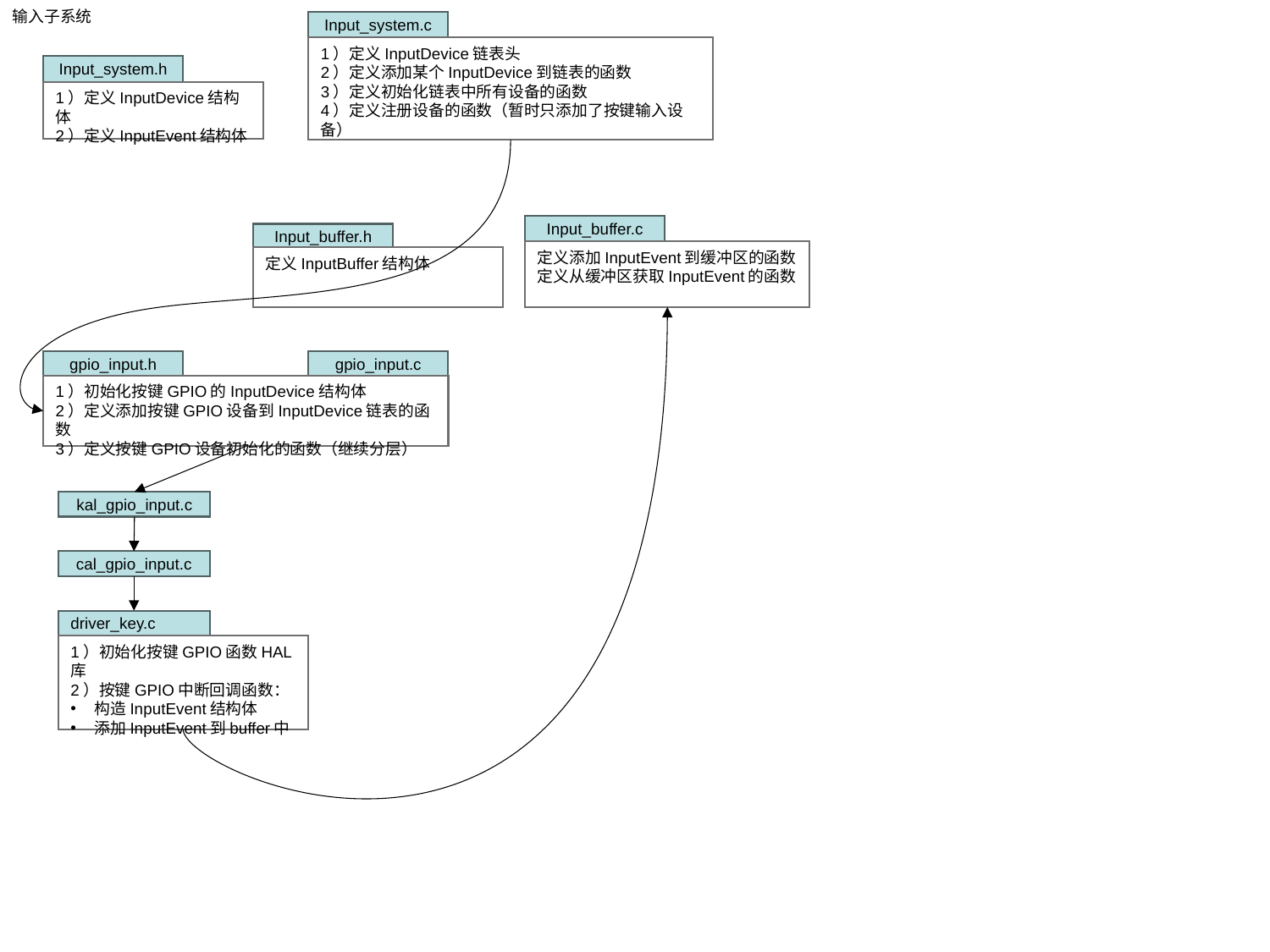

输入子系统
Input_system.c
1）定义InputDevice链表头
2）定义添加某个InputDevice到链表的函数
3）定义初始化链表中所有设备的函数
4）定义注册设备的函数（暂时只添加了按键输入设备）
Input_system.h
1）定义InputDevice结构体
2）定义InputEvent结构体
Input_buffer.c
定义添加InputEvent到缓冲区的函数
定义从缓冲区获取InputEvent的函数
Input_buffer.h
定义InputBuffer结构体
gpio_input.h
gpio_input.c
1）初始化按键GPIO的InputDevice结构体
2）定义添加按键GPIO设备到InputDevice链表的函数
3）定义按键GPIO设备初始化的函数（继续分层）
kal_gpio_input.c
cal_gpio_input.c
driver_key.c
1）初始化按键GPIO函数HAL库
2）按键GPIO中断回调函数：
构造InputEvent结构体
添加InputEvent到buffer中